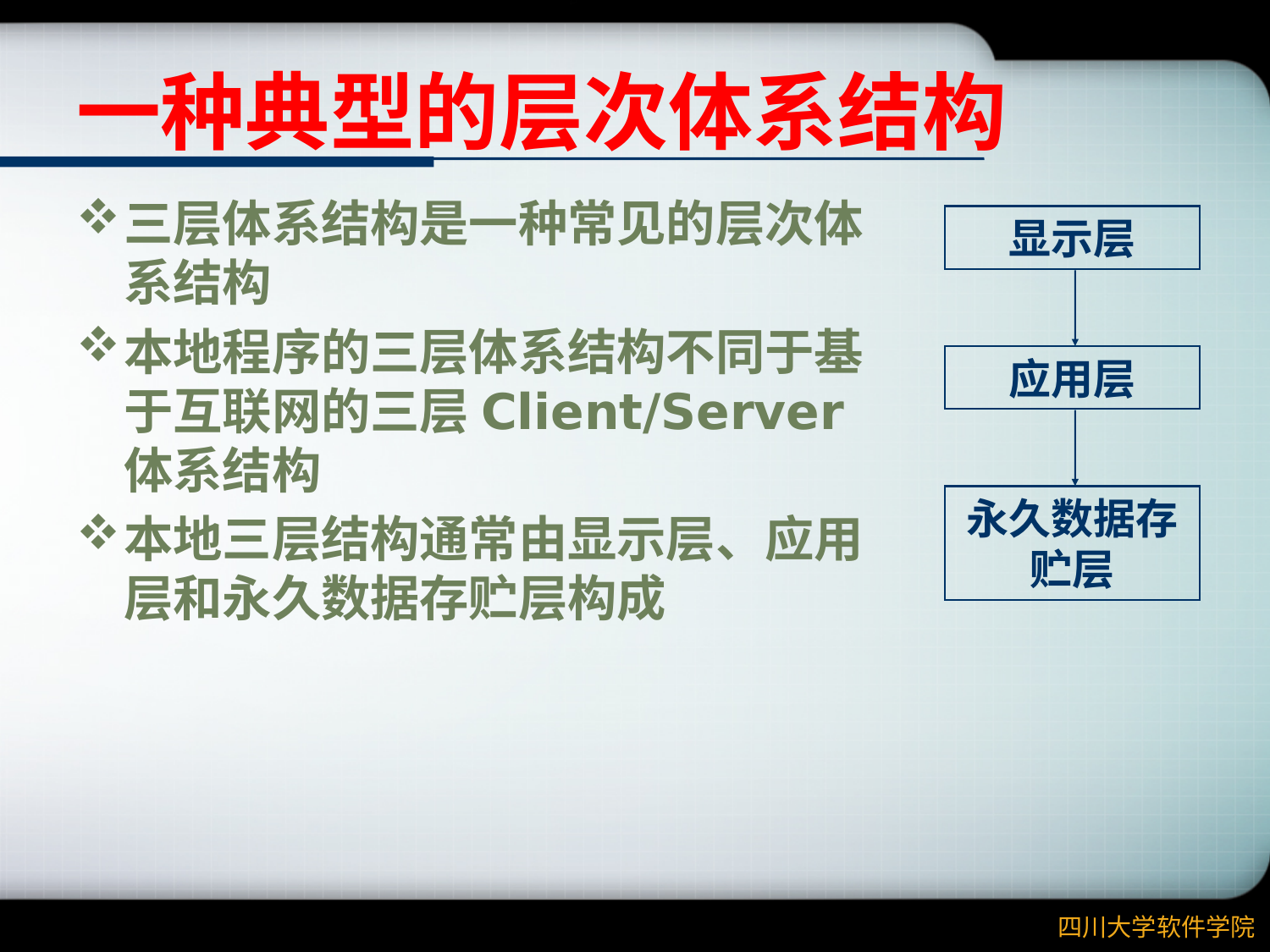

# 一种典型的层次体系结构
三层体系结构是一种常见的层次体系结构
本地程序的三层体系结构不同于基于互联网的三层Client/Server体系结构
本地三层结构通常由显示层、应用层和永久数据存贮层构成

显示层

应用层

永久数据存贮层